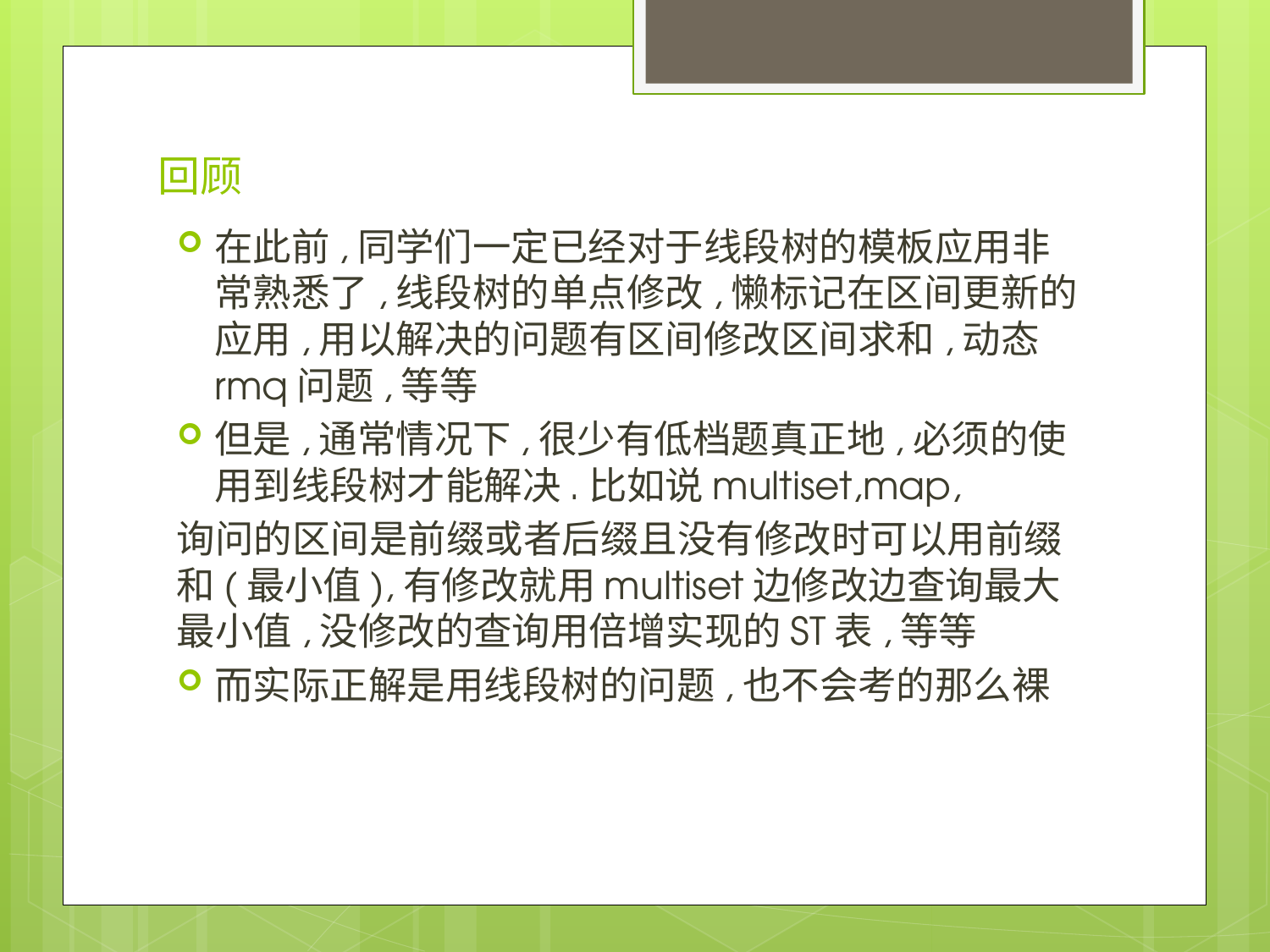

# 回顾
在此前,同学们一定已经对于线段树的模板应用非常熟悉了,线段树的单点修改,懒标记在区间更新的应用,用以解决的问题有区间修改区间求和,动态rmq问题,等等
但是,通常情况下,很少有低档题真正地,必须的使用到线段树才能解决.比如说multiset,map,
询问的区间是前缀或者后缀且没有修改时可以用前缀和(最小值),有修改就用multiset边修改边查询最大最小值,没修改的查询用倍增实现的ST表,等等
而实际正解是用线段树的问题,也不会考的那么裸